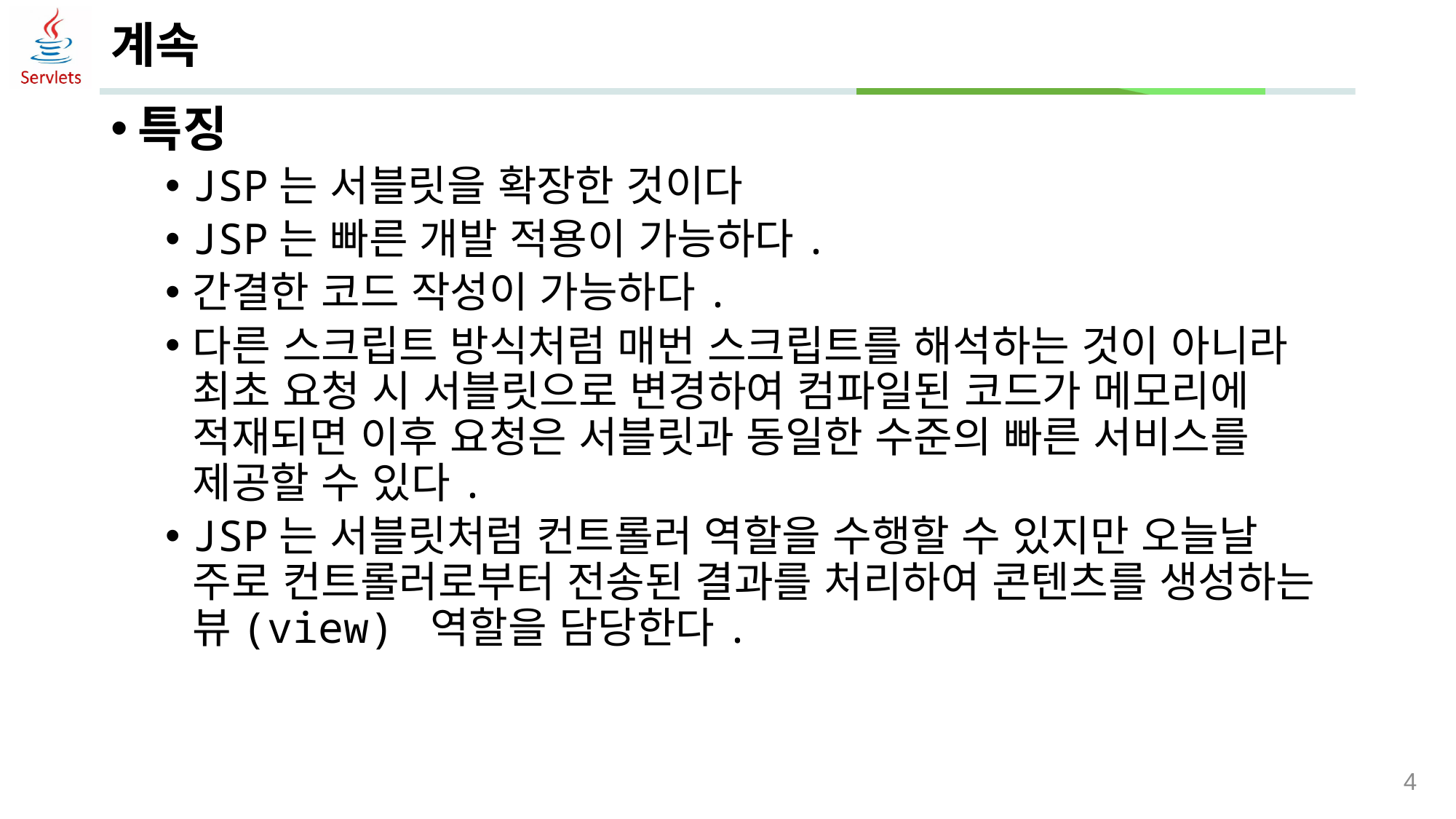

# 계속
특징
JSP는 서블릿을 확장한 것이다
JSP는 빠른 개발 적용이 가능하다.
간결한 코드 작성이 가능하다.
다른 스크립트 방식처럼 매번 스크립트를 해석하는 것이 아니라 최초 요청 시 서블릿으로 변경하여 컴파일된 코드가 메모리에 적재되면 이후 요청은 서블릿과 동일한 수준의 빠른 서비스를 제공할 수 있다.
JSP는 서블릿처럼 컨트롤러 역할을 수행할 수 있지만 오늘날 주로 컨트롤러로부터 전송된 결과를 처리하여 콘텐츠를 생성하는 뷰(view) 역할을 담당한다.

4